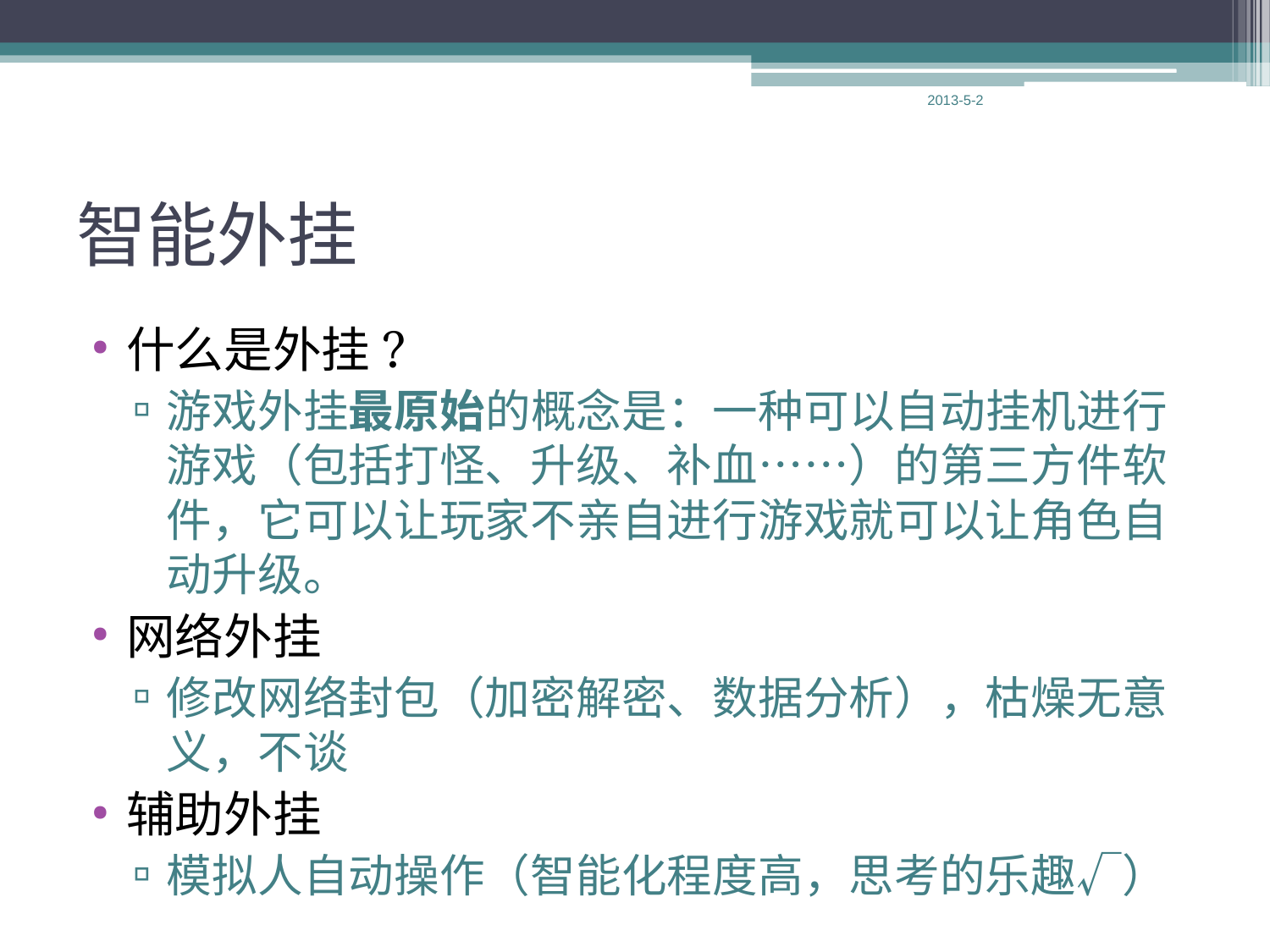

2013-5-2
# 智能外挂
什么是外挂?
游戏外挂最原始的概念是：一种可以自动挂机进行游戏（包括打怪、升级、补血……）的第三方件软件，它可以让玩家不亲自进行游戏就可以让角色自动升级。
网络外挂
修改网络封包（加密解密、数据分析），枯燥无意义，不谈
辅助外挂
模拟人自动操作（智能化程度高，思考的乐趣√）